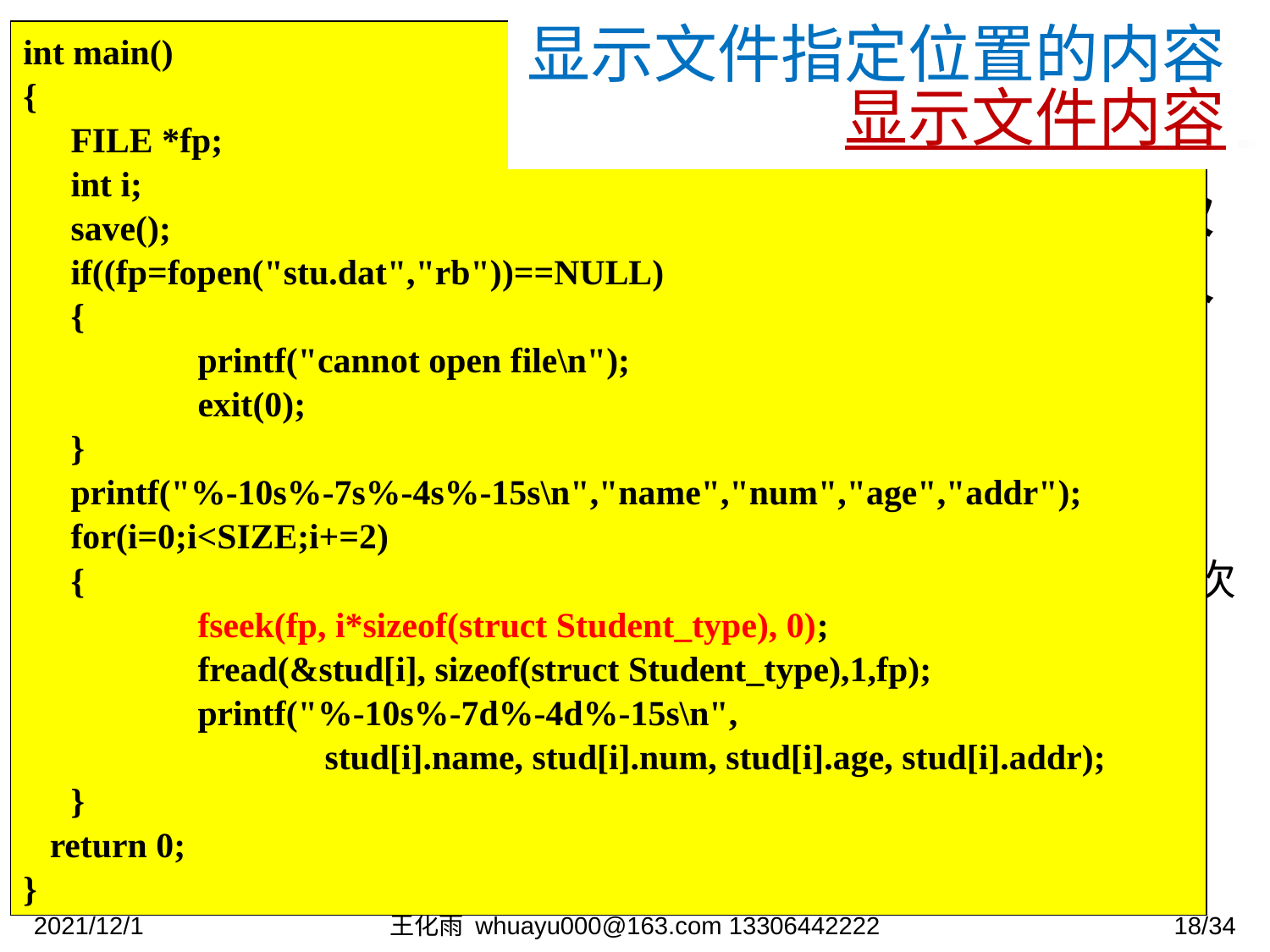

显示文件指定位置的内容
显示文件内容
int main()
{
	FILE *fp;
	int i;
	save();
	if((fp=fopen("stu.dat","rb"))==NULL)
	{
		printf("cannot open file\n");
		exit(0);
	}
	printf("%-10s%-7s%-4s%-15s\n","name","num","age","addr");
	for(i=0;i<SIZE;i+=2)
	{
		fseek(fp, i*sizeof(struct Student_type), 0);
		fread(&stud[i], sizeof(struct Student_type),1,fp);
		printf("%-10s%-7d%-4d%-15s\n",
			stud[i].name, stud[i].num, stud[i].age, stud[i].addr);
	}
   return 0;
}
要求：有一个磁盘文件，内有一些信息。要求第1次将它的内容显示在屏幕上，第2次把它复制到另一个文件上。
解题思路：
分别实现以上两个任务都不困难，但把二者连续做，第1次读入完文件内容后，文件位置标记已指到文件的末尾。
如果再接着读数据，就遇到文件结束标志EOF，无法再读。必须在程序中用rewind使位置指针返回文件的开头。

2021/12/1
王化雨 whuayu000@163.com 13306442222
18/34